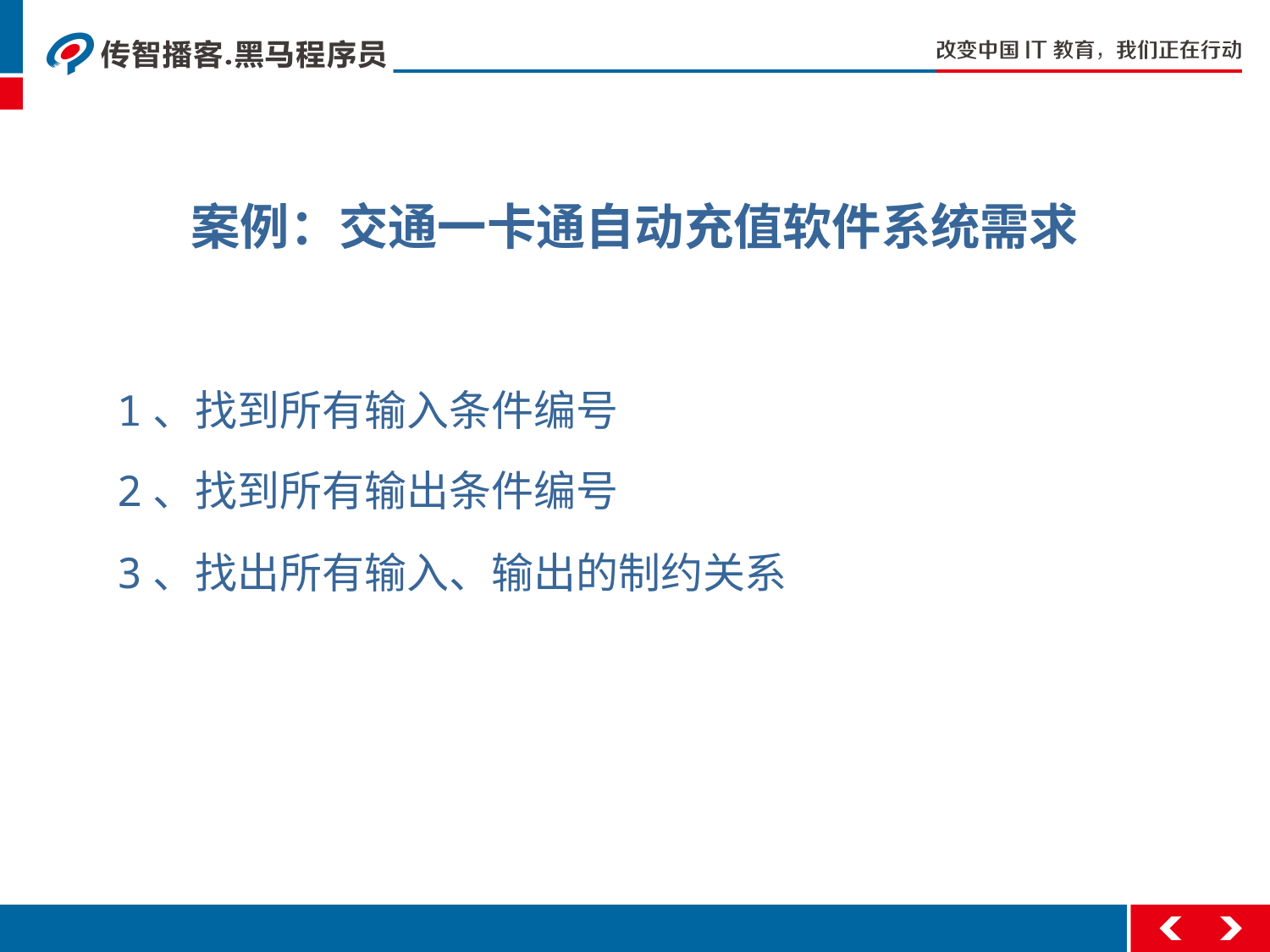

# 案例：交通一卡通自动充值软件系统需求
1、找到所有输入条件编号
2、找到所有输出条件编号
3、找出所有输入、输出的制约关系